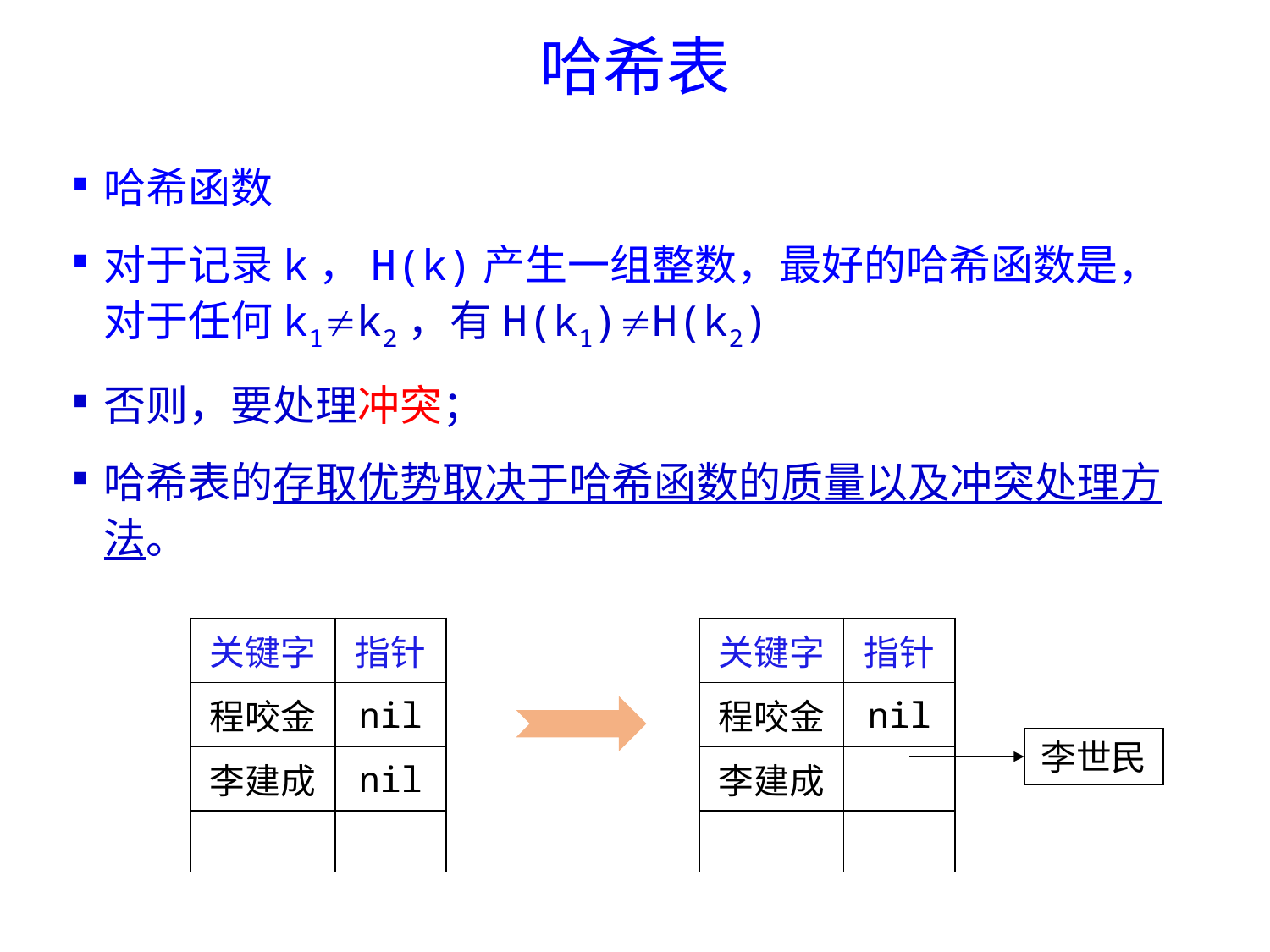

# 哈希表
哈希函数
对于记录k，H(k)产生一组整数，最好的哈希函数是，对于任何k1≠k2，有H(k1)≠H(k2)
否则，要处理冲突；
哈希表的存取优势取决于哈希函数的质量以及冲突处理方法。
| 关键字 | 指针 |
| --- | --- |
| 程咬金 | nil |
| 李建成 | nil |
|  |  |
| 关键字 | 指针 |
| --- | --- |
| 程咬金 | nil |
| 李建成 |  |
|  |  |

李世民